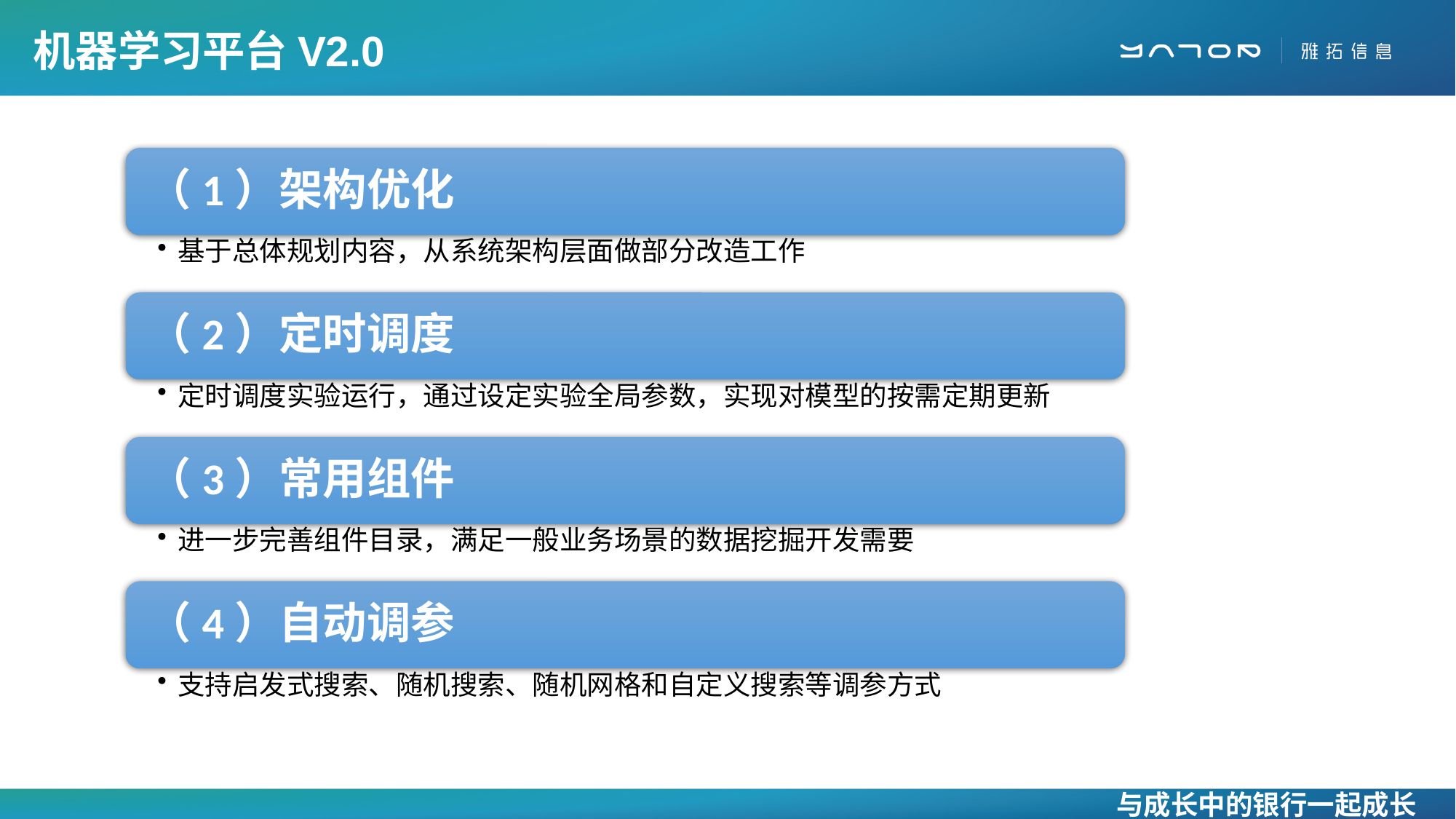

# 机器学习平台V2.0
（1）架构优化
基于总体规划内容，从系统架构层面做部分改造工作
（2）定时调度
定时调度实验运行，通过设定实验全局参数，实现对模型的按需定期更新
（3）常用组件
进一步完善组件目录，满足一般业务场景的数据挖掘开发需要
（4）自动调参
支持启发式搜索、随机搜索、随机网格和自定义搜索等调参方式